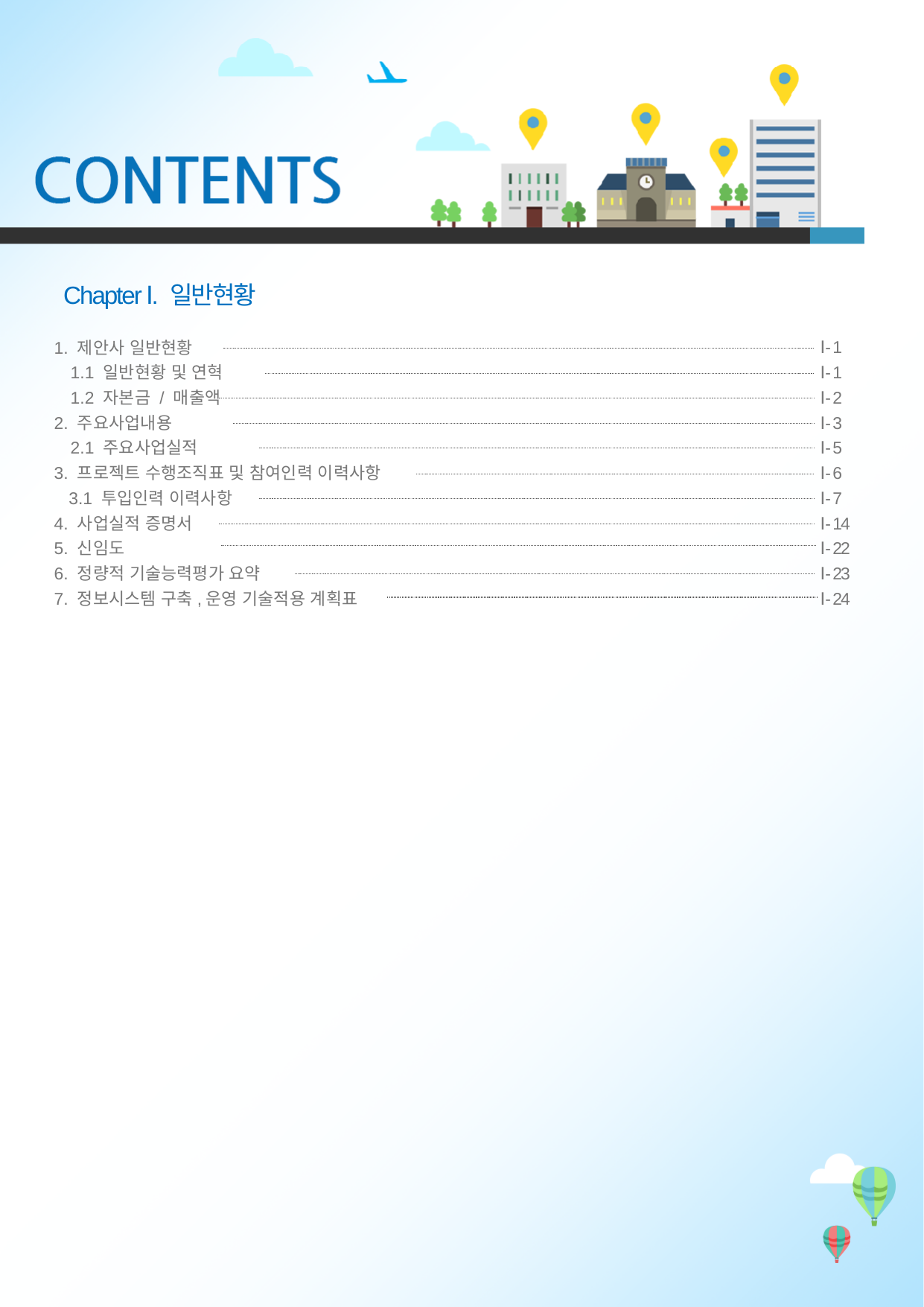

Chapter Ⅰ. 일반현황
Ⅰ- 1
Ⅰ- 1
Ⅰ- 2
Ⅰ- 3
Ⅰ- 5
Ⅰ- 6
Ⅰ- 7
Ⅰ- 14
Ⅰ- 22
Ⅰ- 23
Ⅰ- 24
1. 제안사 일반현황
1.1 일반현황 및 연혁
1.2 자본금 / 매출액
2. 주요사업내용
2.1 주요사업실적
3. 프로젝트 수행조직표 및 참여인력 이력사항
   3.1 투입인력 이력사항
4. 사업실적 증명서
5. 신임도
6. 정량적 기술능력평가 요약
7. 정보시스템 구축,운영 기술적용 계획표